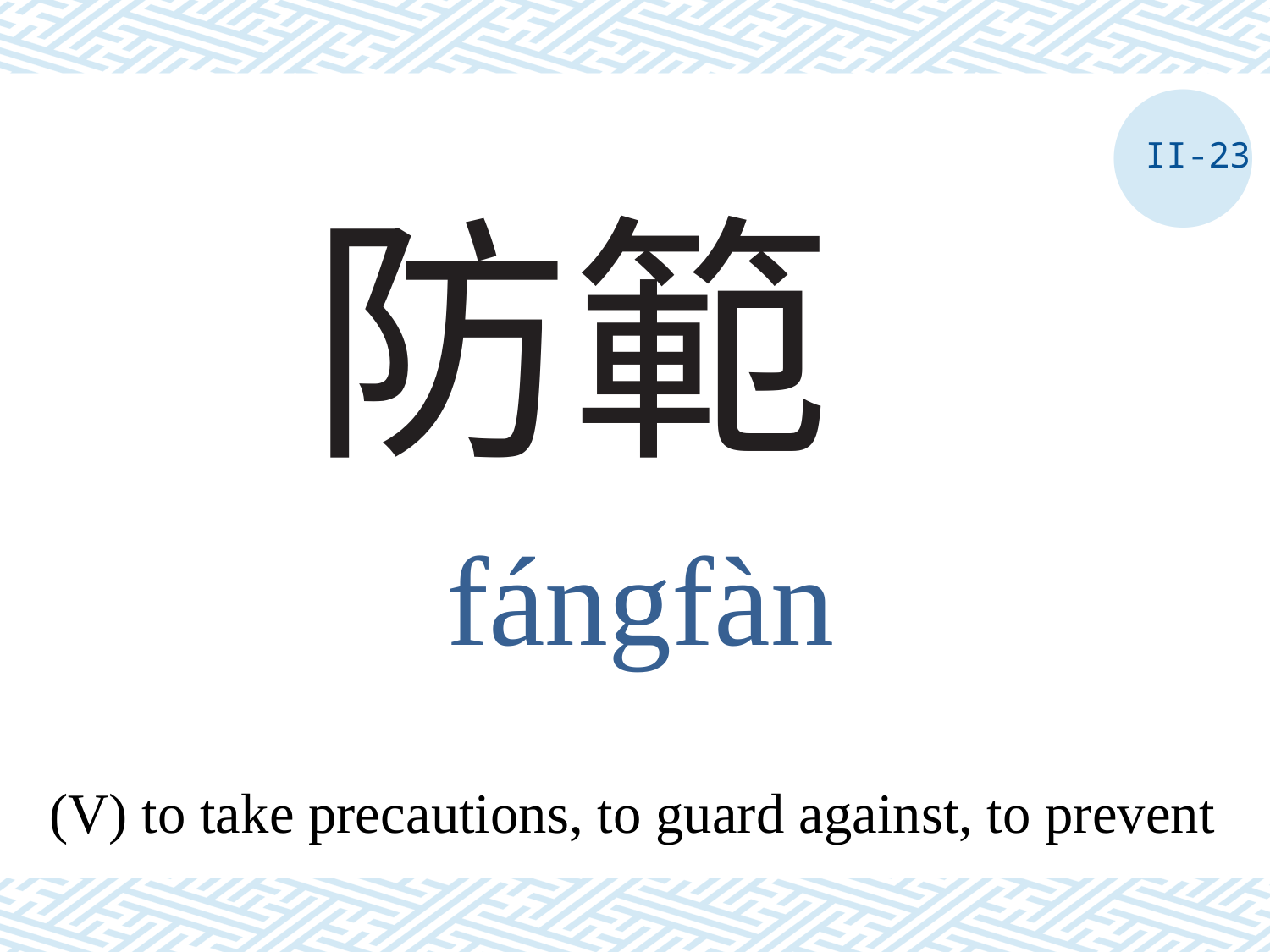

II-23

# 防範
fángfàn
(V) to take precautions, to guard against, to prevent